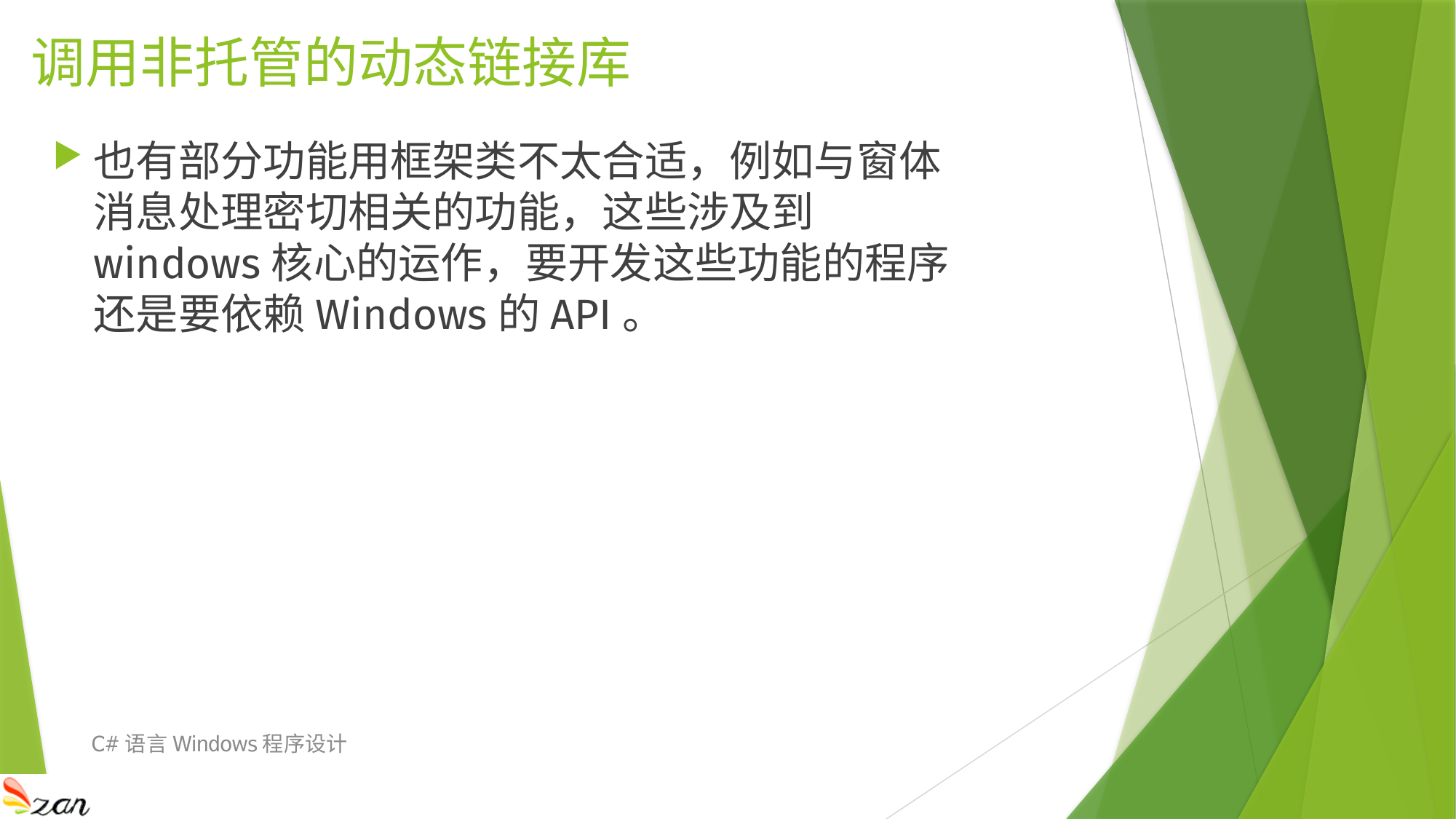

# 调用非托管的动态链接库
也有部分功能用框架类不太合适，例如与窗体消息处理密切相关的功能，这些涉及到windows核心的运作，要开发这些功能的程序还是要依赖Windows的API。
C#语言Windows程序设计